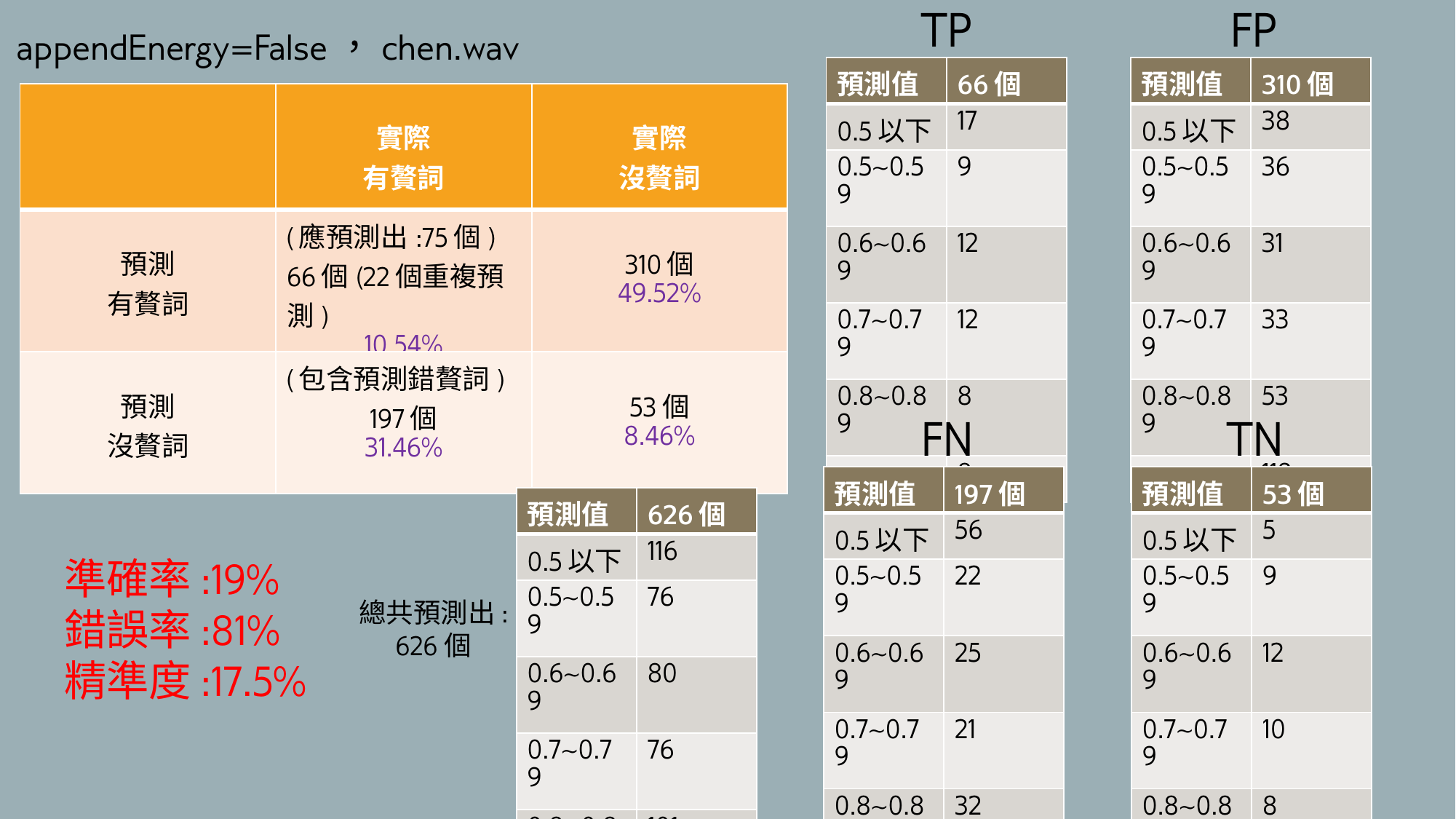

TP
FP
appendEnergy=False，chen.wav
| 預測值 | 66個 |
| --- | --- |
| 0.5以下 | 17 |
| 0.5~0.59 | 9 |
| 0.6~0.69 | 12 |
| 0.7~0.79 | 12 |
| 0.8~0.89 | 8 |
| 0.9以上 | 8 |
| 預測值 | 310個 |
| --- | --- |
| 0.5以下 | 38 |
| 0.5~0.59 | 36 |
| 0.6~0.69 | 31 |
| 0.7~0.79 | 33 |
| 0.8~0.89 | 53 |
| 0.9以上 | 119 |
|  | 實際 有贅詞 | 實際 沒贅詞 |
| --- | --- | --- |
| 預測 有贅詞 | (應預測出:75個) 66個(22個重複預測) 10.54% | 310個 49.52% |
| 預測 沒贅詞 | (包含預測錯贅詞) 197個 31.46% | 53個 8.46% |
FN
TN
| 預測值 | 197個 |
| --- | --- |
| 0.5以下 | 56 |
| 0.5~0.59 | 22 |
| 0.6~0.69 | 25 |
| 0.7~0.79 | 21 |
| 0.8~0.89 | 32 |
| 0.9以上 | 41 |
| 預測值 | 53個 |
| --- | --- |
| 0.5以下 | 5 |
| 0.5~0.59 | 9 |
| 0.6~0.69 | 12 |
| 0.7~0.79 | 10 |
| 0.8~0.89 | 8 |
| 0.9以上 | 9 |
| 預測值 | 626個 |
| --- | --- |
| 0.5以下 | 116 |
| 0.5~0.59 | 76 |
| 0.6~0.69 | 80 |
| 0.7~0.79 | 76 |
| 0.8~0.89 | 101 |
| 0.9以上 | 177 |
準確率:19%
錯誤率:81%
精準度:17.5%
總共預測出:
626個